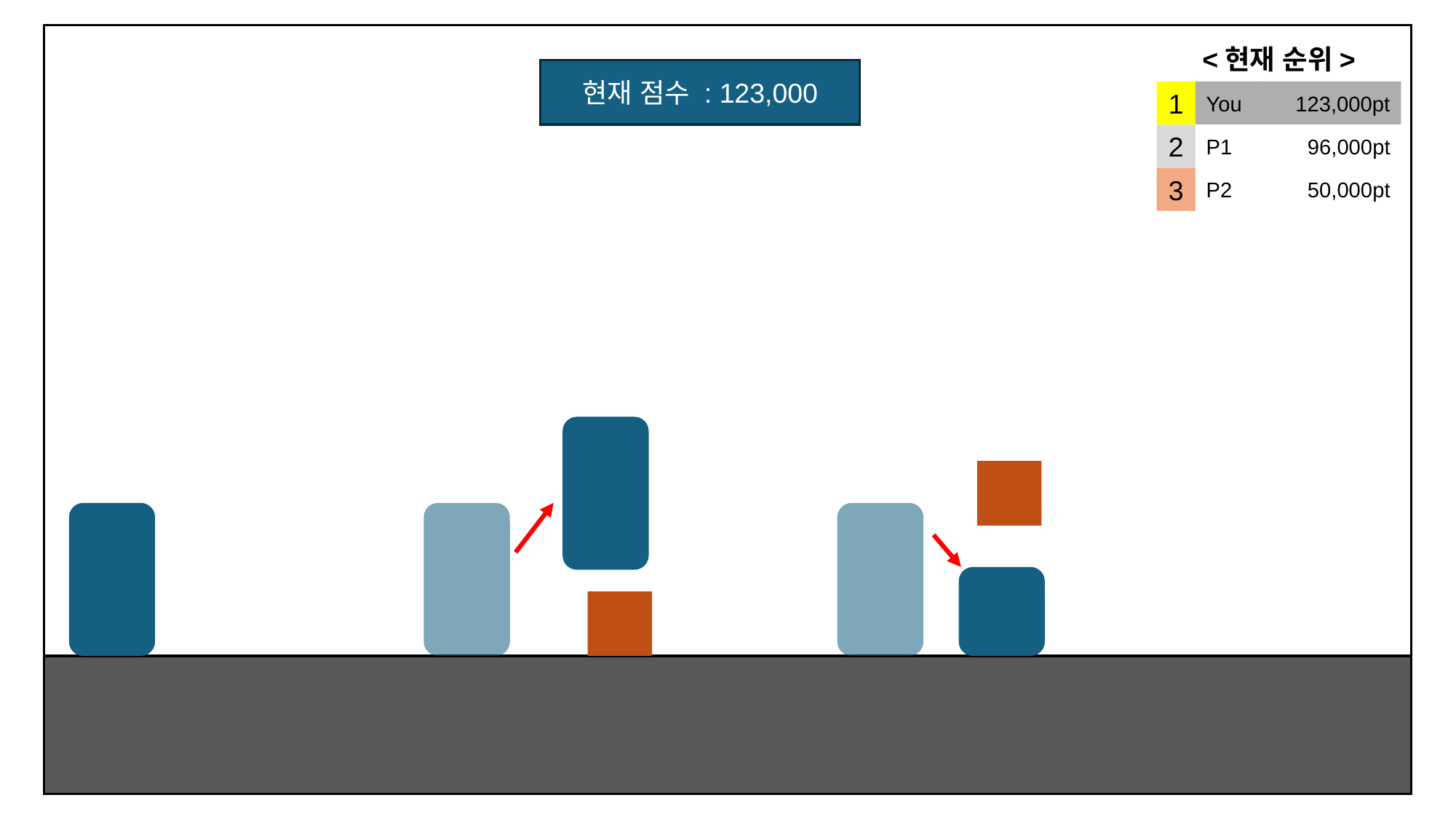

<현재 순위>
1
You
123,000pt
2
P1
96,000pt
3
P2
50,000pt
현재 점수 : 123,000